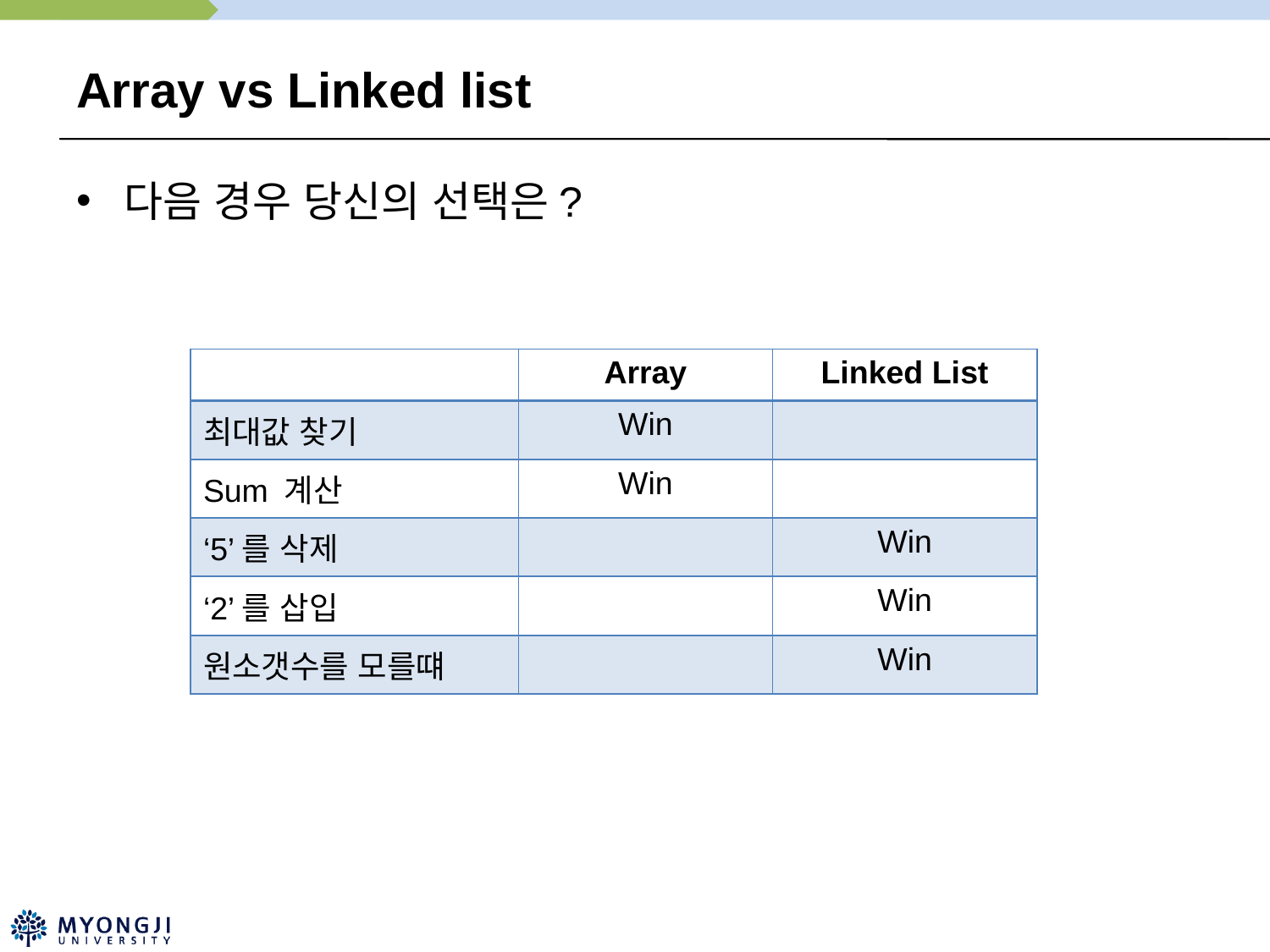

# Array vs Linked list
다음 경우 당신의 선택은?

|  | Array | Linked List |
| --- | --- | --- |
| 최대값 찾기 | Win |  |
| Sum 계산 | Win |  |
| ‘5’를 삭제 |  | Win |
| ‘2’를 삽입 |  | Win |
| 원소갯수를 모를떄 |  | Win |